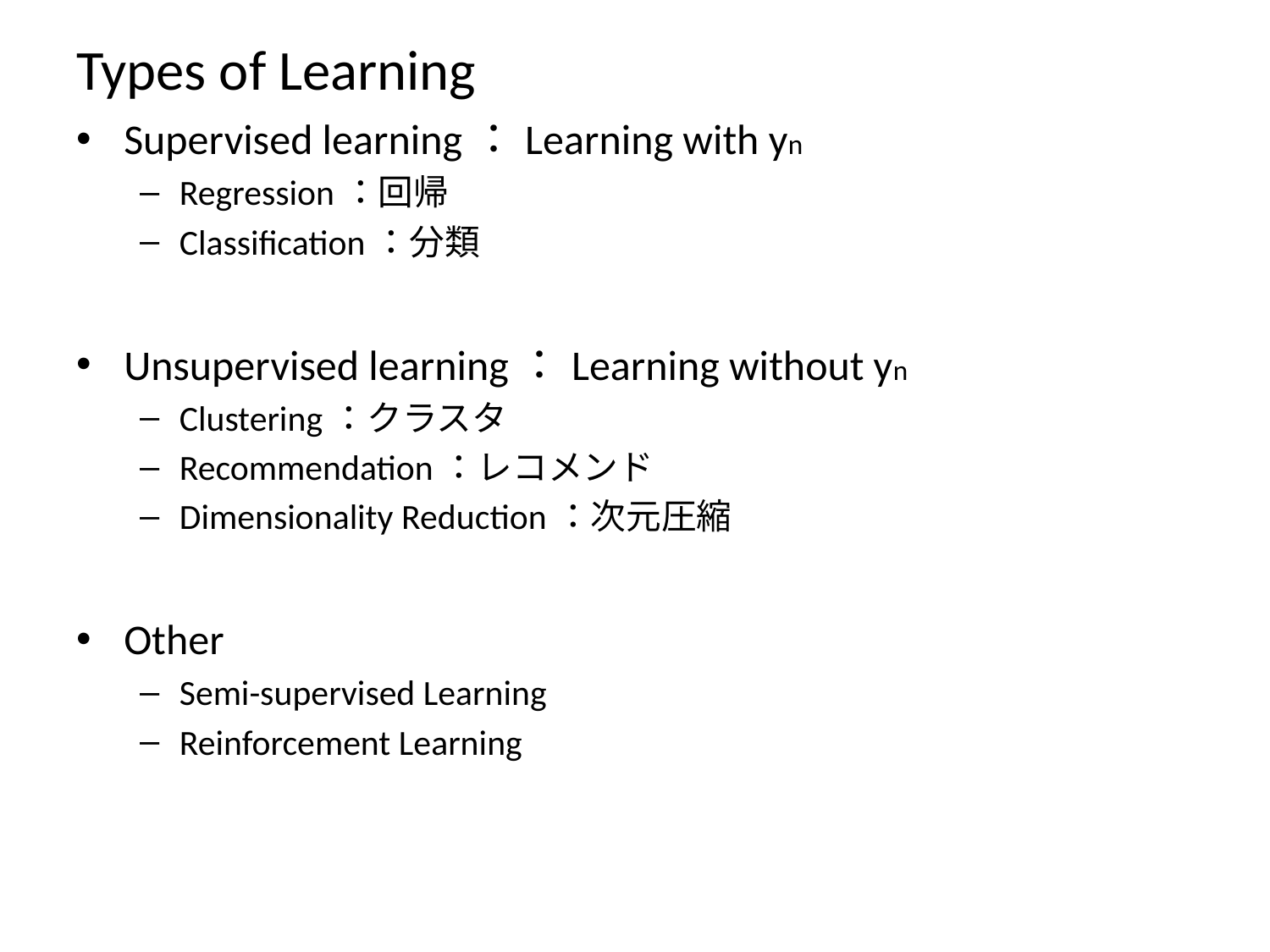

# Types of Learning
Supervised learning：Learning with yn
Regression：回帰
Classification：分類

Unsupervised learning：Learning without yn
Clustering：クラスタ
Recommendation：レコメンド
Dimensionality Reduction：次元圧縮

Other
Semi-supervised Learning
Reinforcement Learning